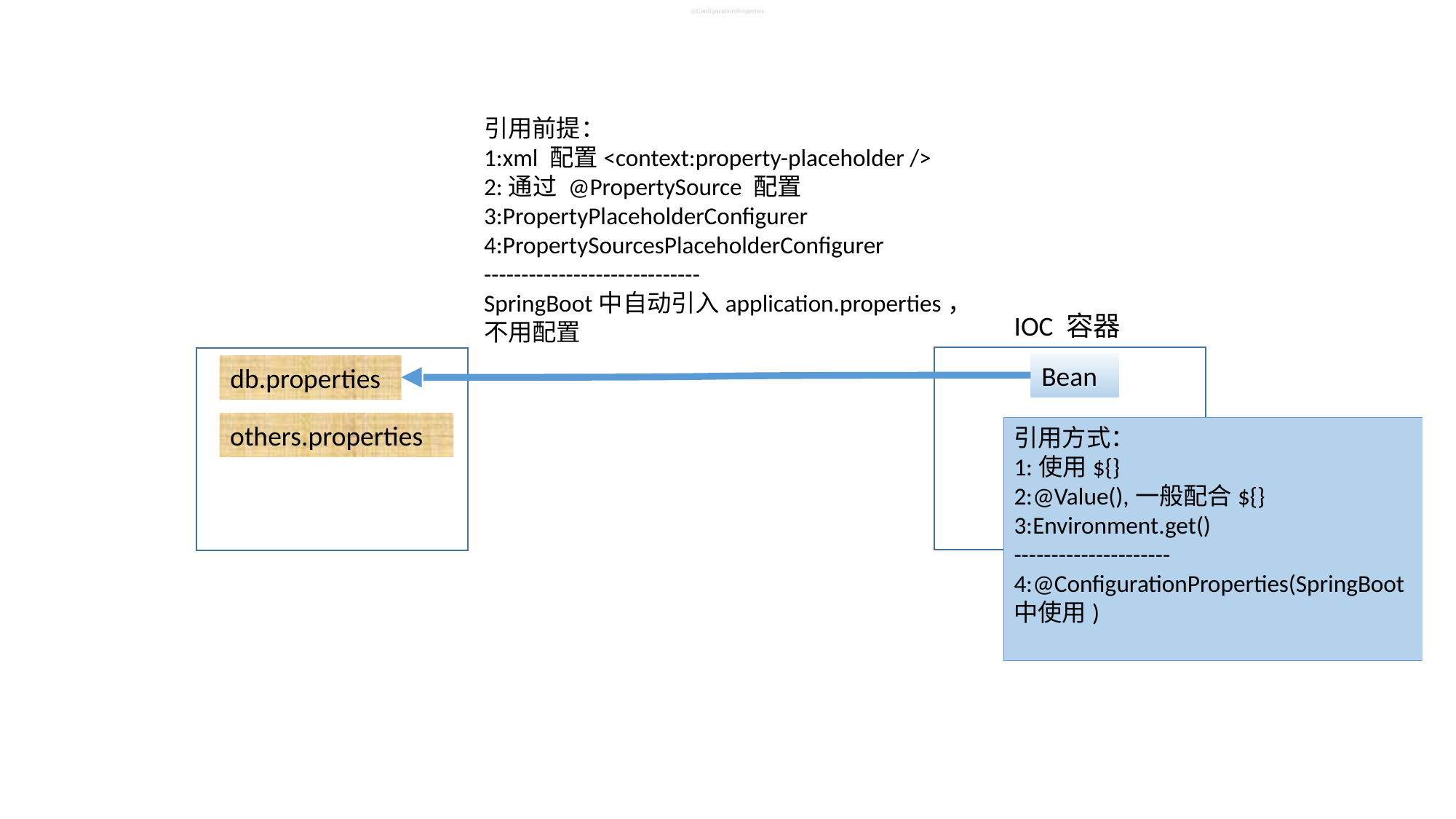

@ConfigurationProperties

引用前提：
1:xml 配置<context:property-placeholder />
2:通过 @PropertySource 配置
3:PropertyPlaceholderConfigurer
4:PropertySourcesPlaceholderConfigurer
-----------------------------
SpringBoot中自动引入application.properties，不用配置
IOC 容器

Bean
db.properties
others.properties
引用方式：
1:使用${}
2:@Value(),一般配合${}
3:Environment.get()
---------------------
4:@ConfigurationProperties(SpringBoot中使用)